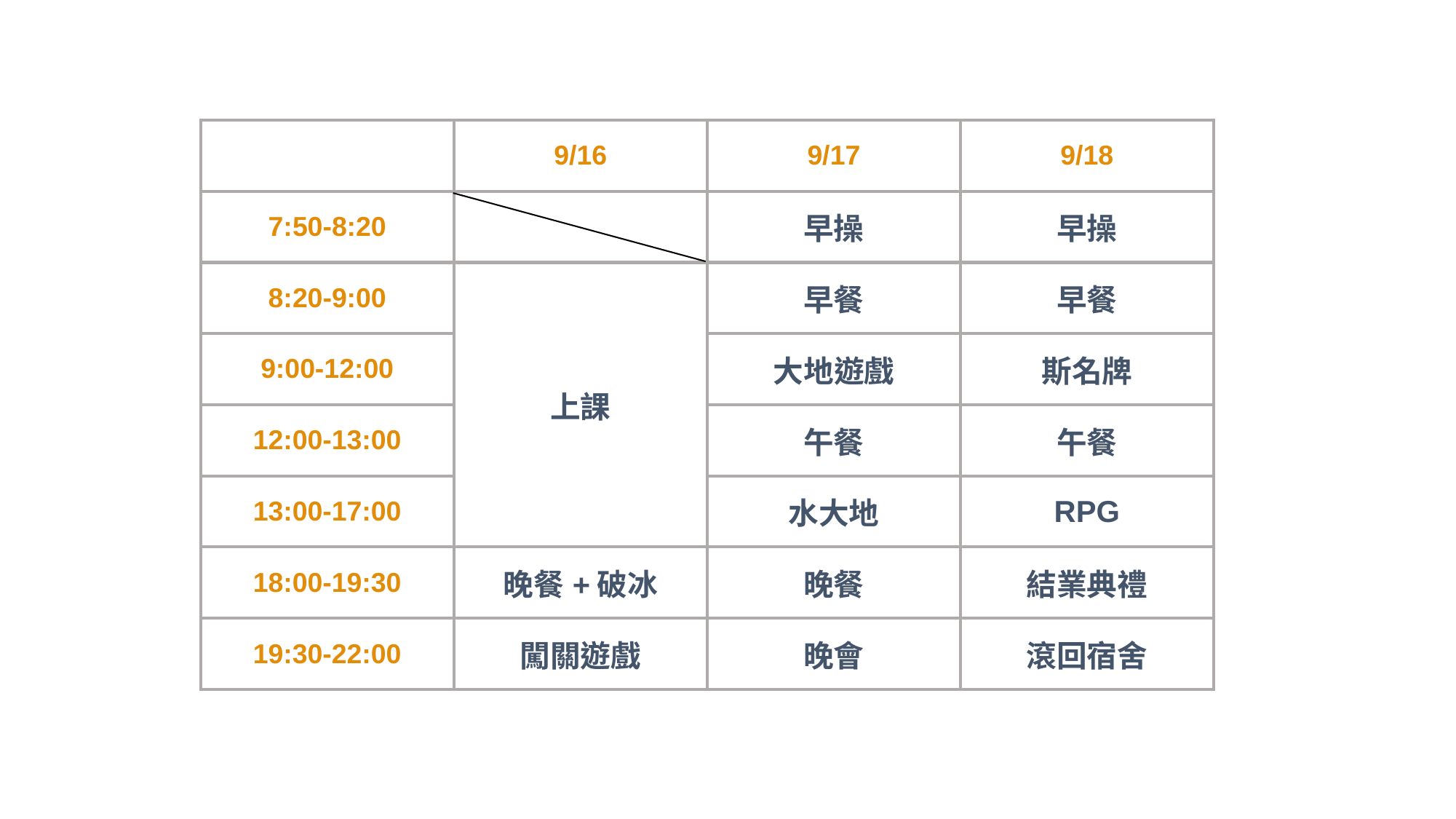

|  | 9/16 | 9/17 | 9/18 |
| --- | --- | --- | --- |
| 7:50-8:20 |  | 早操 | 早操 |
| 8:20-9:00 | 上課 | 早餐 | 早餐 |
| 9:00-12:00 |  | 大地遊戲 | 斯名牌 |
| 12:00-13:00 |  | 午餐 | 午餐 |
| 13:00-17:00 |  | 水大地 | RPG |
| 18:00-19:30 | 晚餐+破冰 | 晚餐 | 結業典禮 |
| 19:30-22:00 | 闖關遊戲 | 晚會 | 滾回宿舍 |